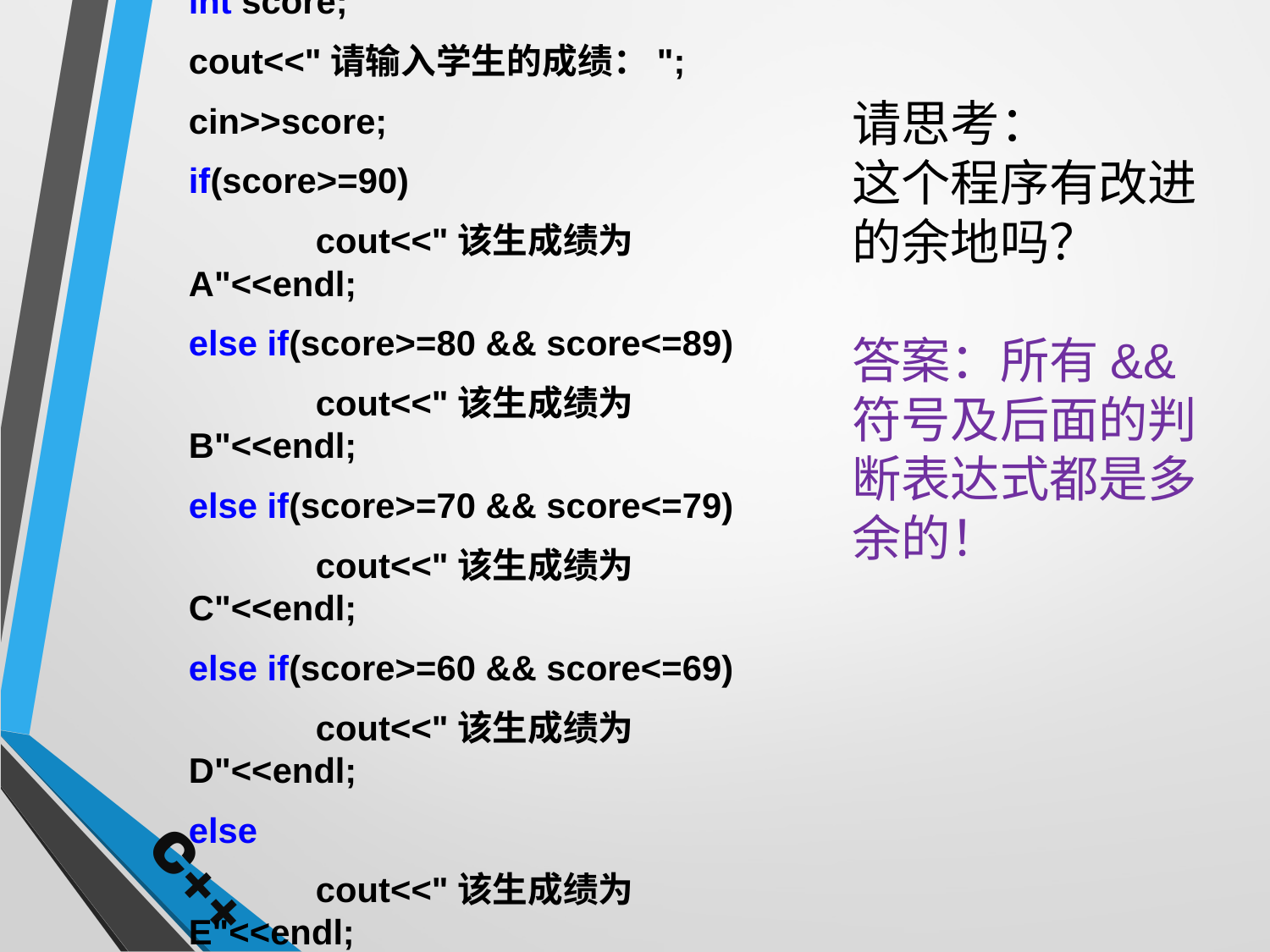

int score;
	cout<<"请输入学生的成绩：";
	cin>>score;
	if(score>=90)
		cout<<"该生成绩为A"<<endl;
	else if(score>=80 && score<=89)
		cout<<"该生成绩为B"<<endl;
	else if(score>=70 && score<=79)
		cout<<"该生成绩为C"<<endl;
	else if(score>=60 && score<=69)
		cout<<"该生成绩为D"<<endl;
	else
		cout<<"该生成绩为E"<<endl;
请思考：
这个程序有改进的余地吗？

答案：所有&&符号及后面的判断表达式都是多余的！